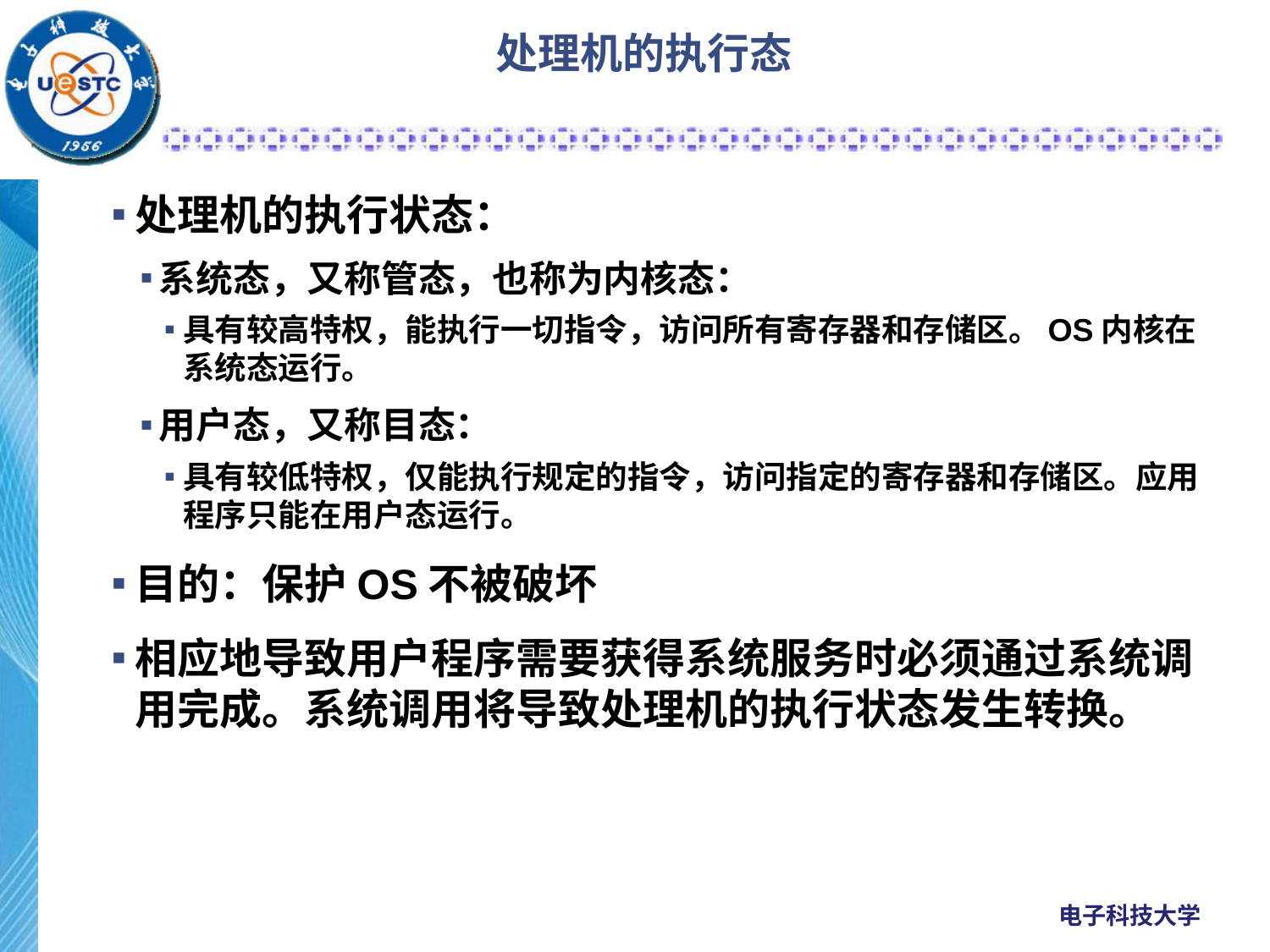

# 处理机的执行态
处理机的执行状态：
系统态，又称管态，也称为内核态：
具有较高特权，能执行一切指令，访问所有寄存器和存储区。OS内核在系统态运行。
用户态，又称目态：
具有较低特权，仅能执行规定的指令，访问指定的寄存器和存储区。应用程序只能在用户态运行。
目的：保护OS不被破坏
相应地导致用户程序需要获得系统服务时必须通过系统调用完成。系统调用将导致处理机的执行状态发生转换。